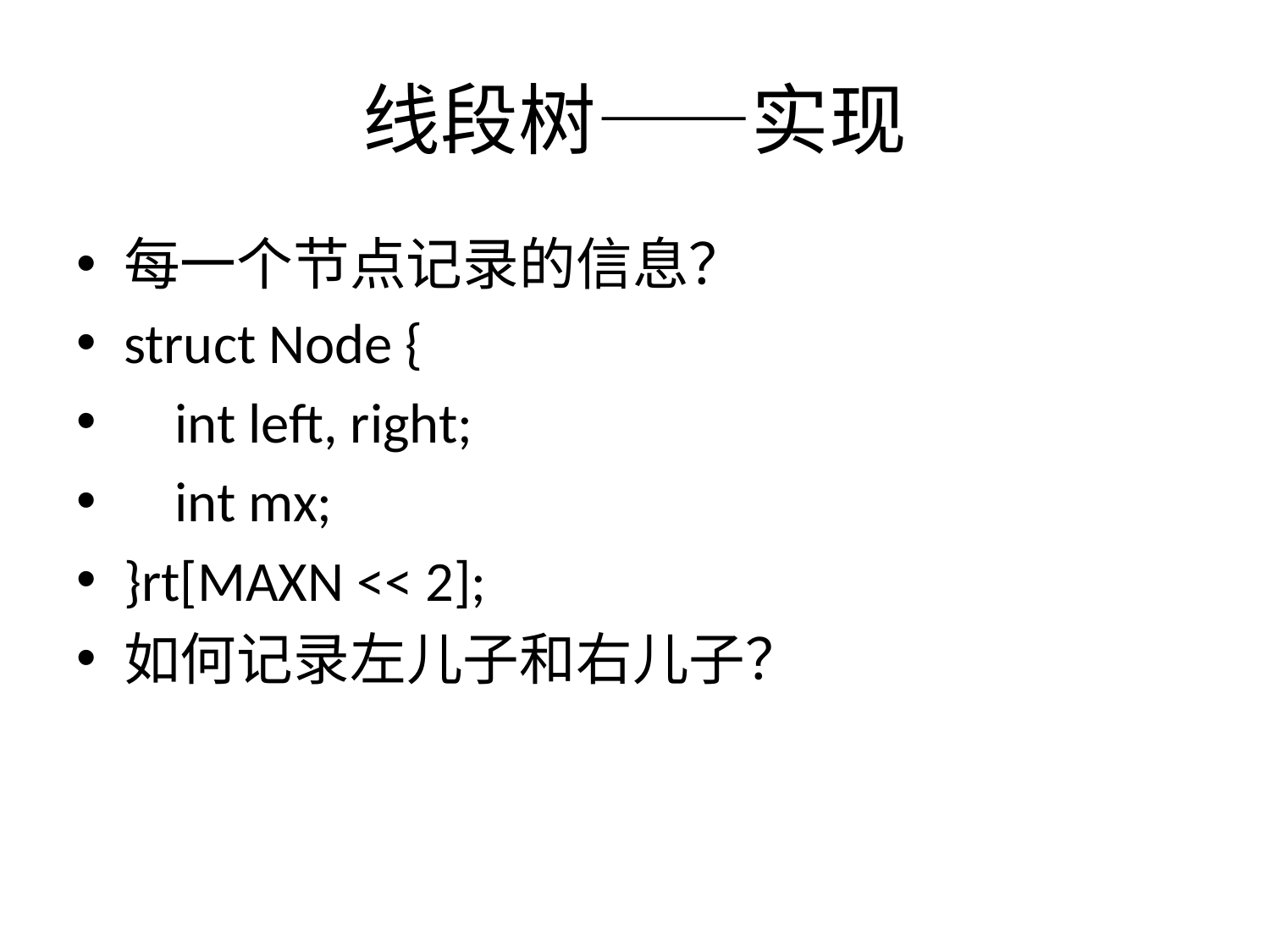

线段树——实现
每一个节点记录的信息？
struct Node {
    int left, right;
    int mx;
}rt[MAXN << 2];
如何记录左儿子和右儿子？